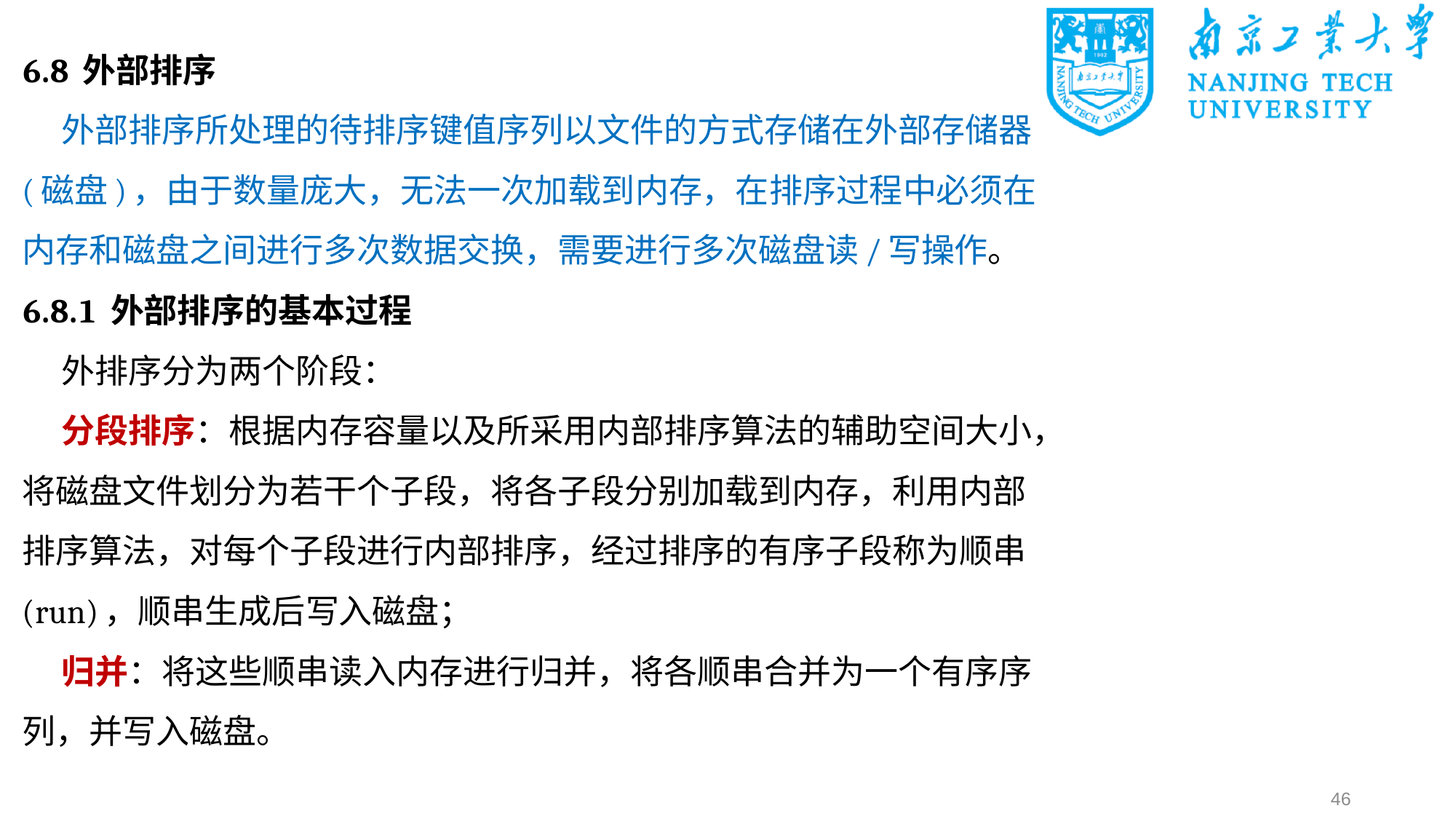

6.8 外部排序
外部排序所处理的待排序键值序列以文件的方式存储在外部存储器(磁盘)，由于数量庞大，无法一次加载到内存，在排序过程中必须在内存和磁盘之间进行多次数据交换，需要进行多次磁盘读/写操作。
6.8.1 外部排序的基本过程
外排序分为两个阶段：
分段排序：根据内存容量以及所采用内部排序算法的辅助空间大小，将磁盘文件划分为若干个子段，将各子段分别加载到内存，利用内部排序算法，对每个子段进行内部排序，经过排序的有序子段称为顺串(run)，顺串生成后写入磁盘；
归并：将这些顺串读入内存进行归并，将各顺串合并为一个有序序列，并写入磁盘。

46